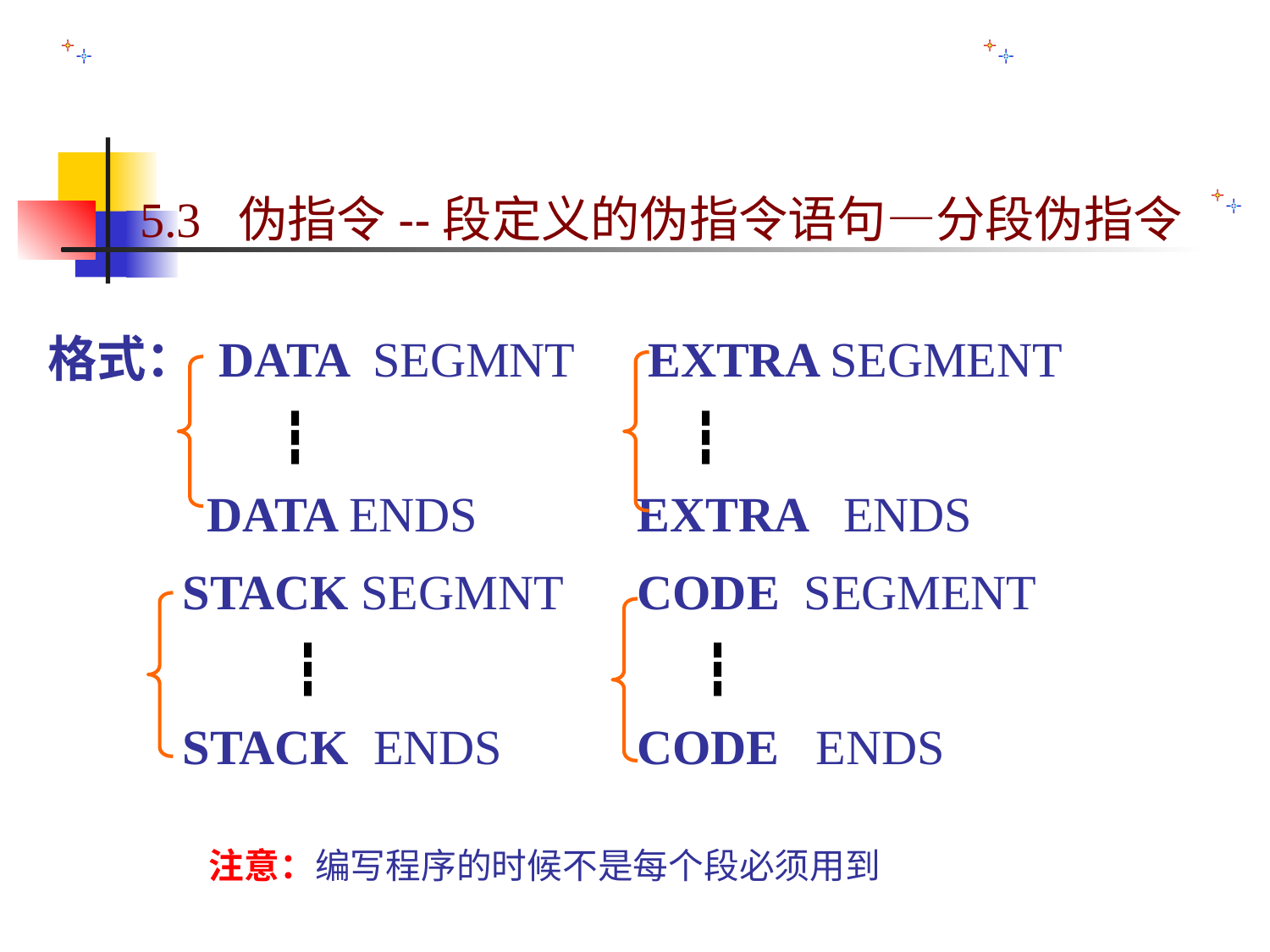

5.3  伪指令--段定义的伪指令语句—分段伪指令
格式： DATA  SEGMNT      EXTRA SEGMENT
                   ┇                               ┇
             DATA ENDS             EXTRA   ENDS
           STACK SEGMNT      CODE  SEGMENT
                    ┇                               ┇
           STACK  ENDS           CODE   ENDS

                   注意：编写程序的时候不是每个段必须用到